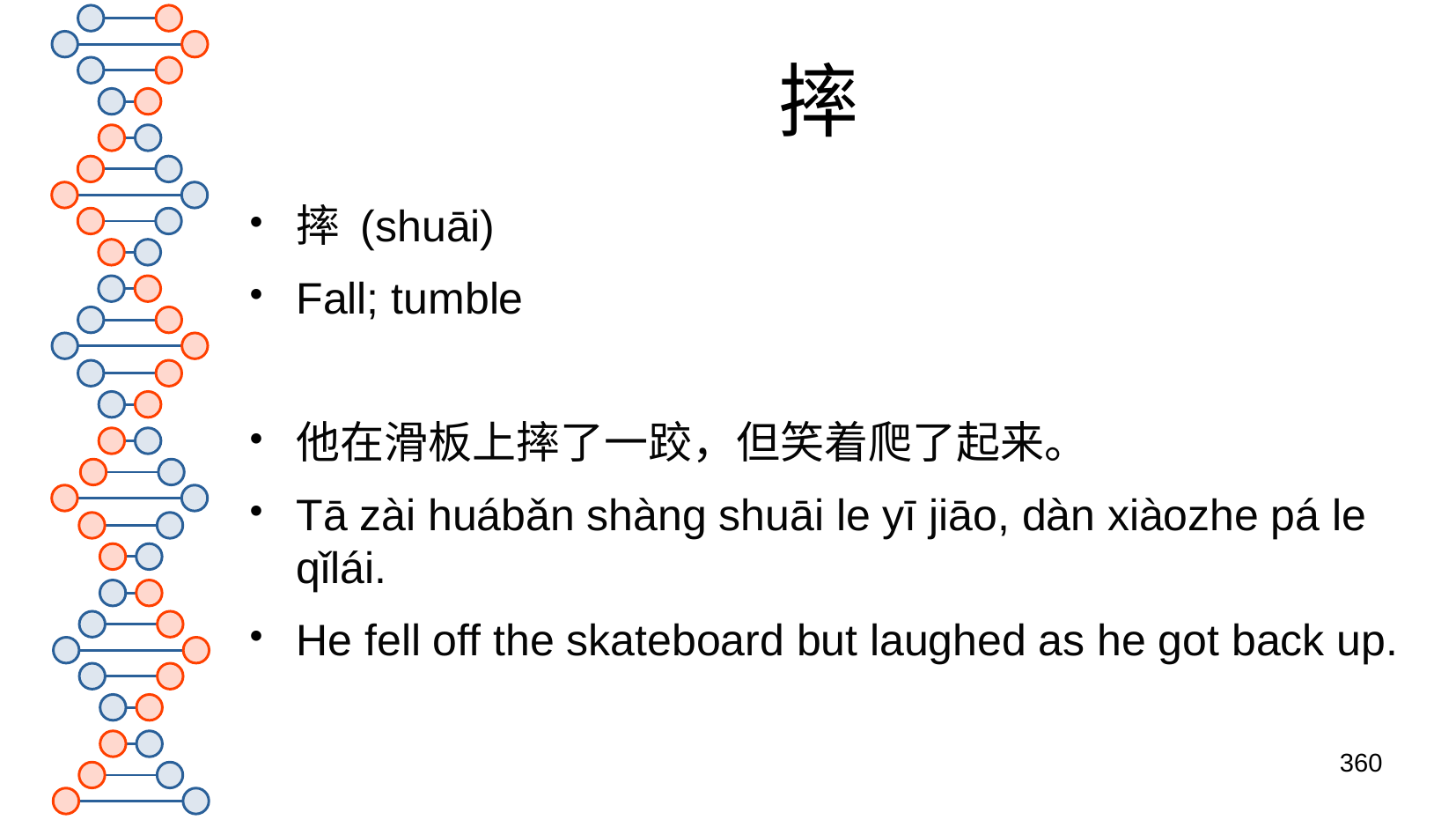

# 摔
摔 (shuāi)
Fall; tumble

他在滑板上摔了一跤，但笑着爬了起来。
Tā zài huábǎn shàng shuāi le yī jiāo, dàn xiàozhe pá le qǐlái.
He fell off the skateboard but laughed as he got back up.

360